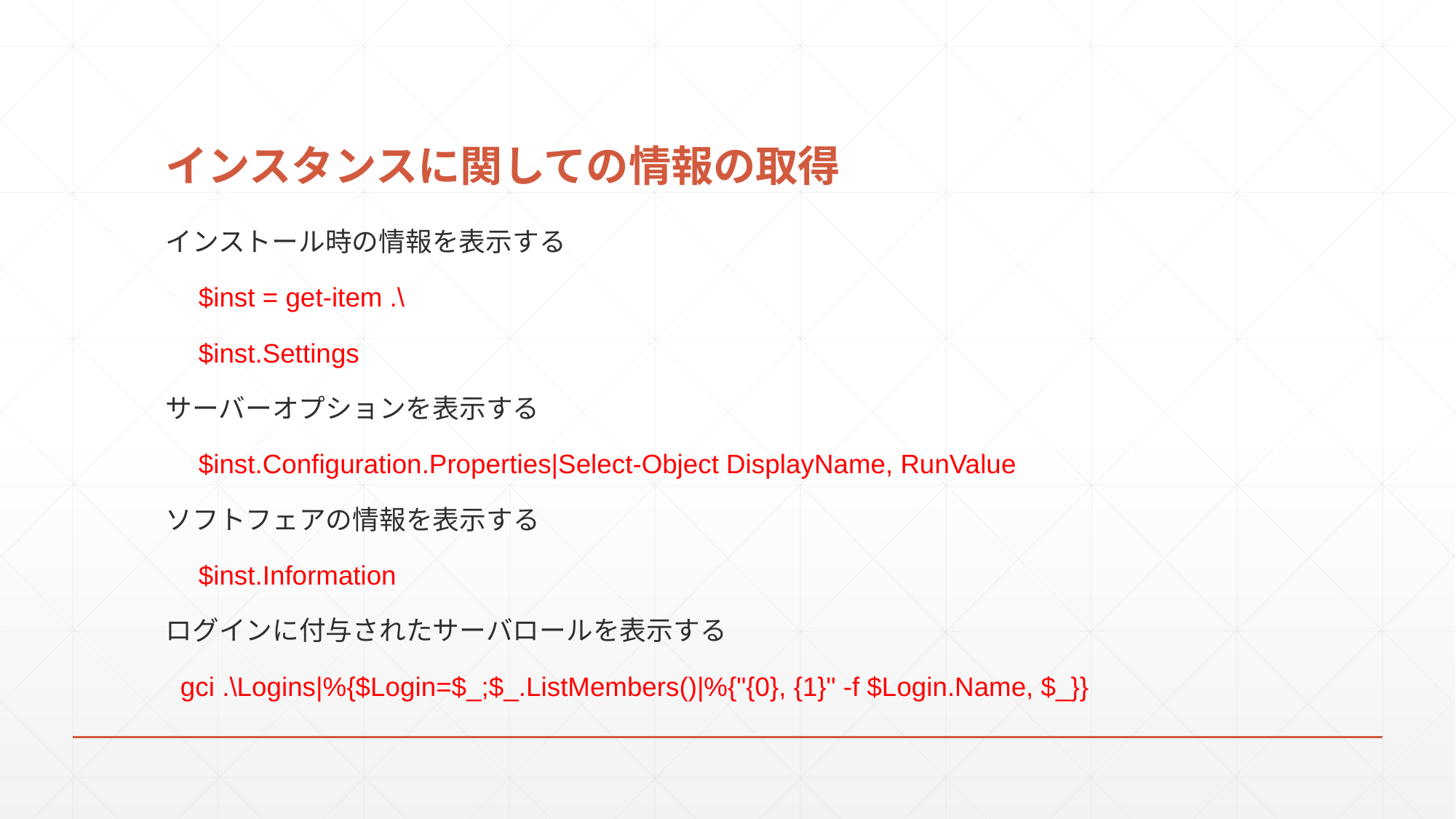

# インスタンスに関しての情報の取得
インストール時の情報を表示する
　$inst = get-item .\
　$inst.Settings
サーバーオプションを表示する
　$inst.Configuration.Properties|Select-Object DisplayName, RunValue
ソフトフェアの情報を表示する
　$inst.Information
ログインに付与されたサーバロールを表示する
  gci .\Logins|%{$Login=$_;$_.ListMembers()|%{"{0}, {1}" -f $Login.Name, $_}}